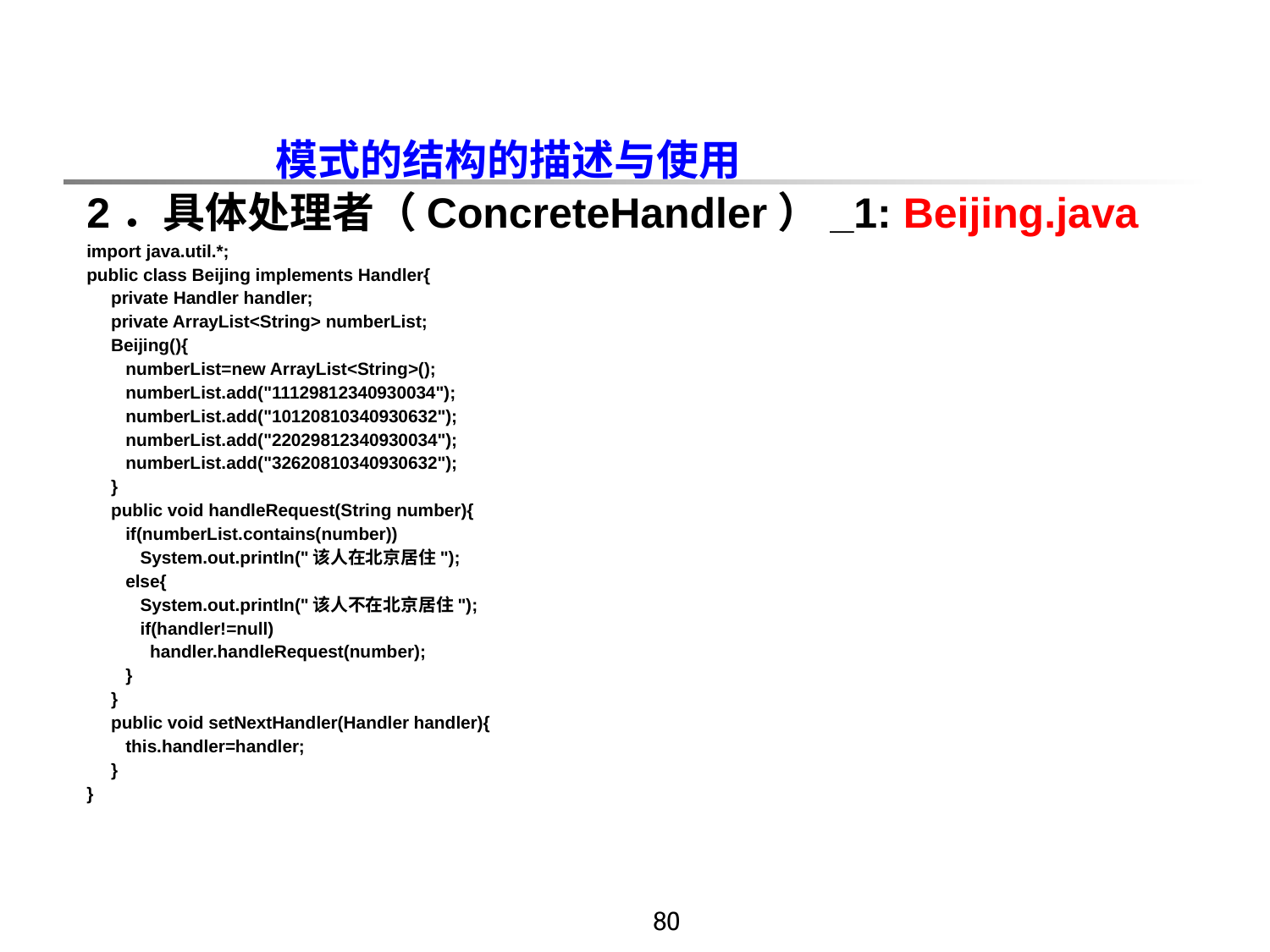

模式的结构的描述与使用

2．具体处理者（ConcreteHandler）_1: Beijing.java
import java.util.*;
public class Beijing implements Handler{
     private Handler handler;
     private ArrayList<String> numberList;
     Beijing(){
        numberList=new ArrayList<String>();
        numberList.add("11129812340930034");
        numberList.add("10120810340930632");
        numberList.add("22029812340930034");
        numberList.add("32620810340930632");
     }
     public void handleRequest(String number){
        if(numberList.contains(number))
           System.out.println("该人在北京居住");
        else{
           System.out.println("该人不在北京居住");
           if(handler!=null)
             handler.handleRequest(number);
        }
     }
     public void setNextHandler(Handler handler){
        this.handler=handler;
     }
}

80